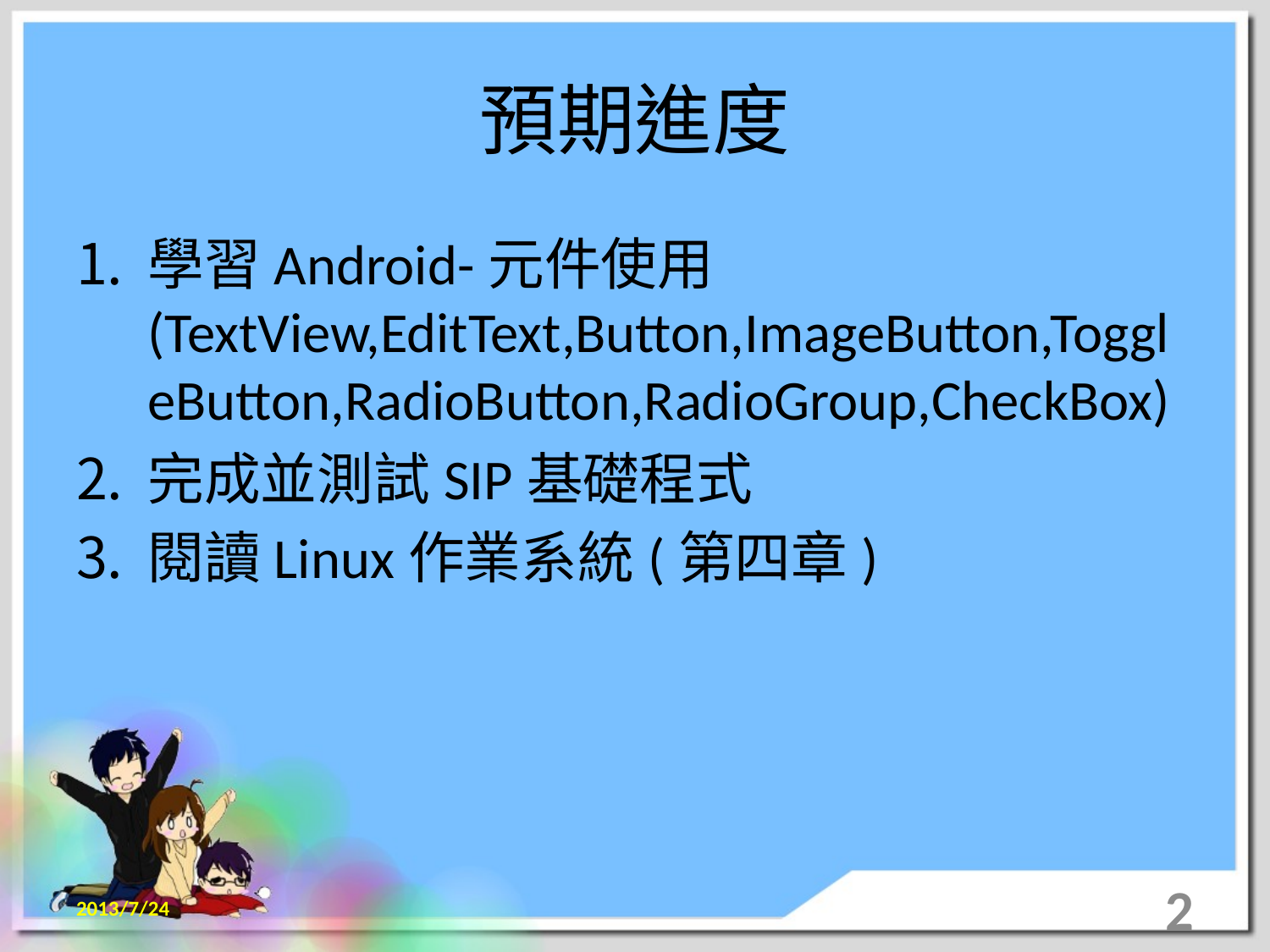

# 預期進度
學習Android-元件使用(TextView,EditText,Button,ImageButton,ToggleButton,RadioButton,RadioGroup,CheckBox)
完成並測試SIP基礎程式
閱讀Linux作業系統(第四章)
2013/7/24
2